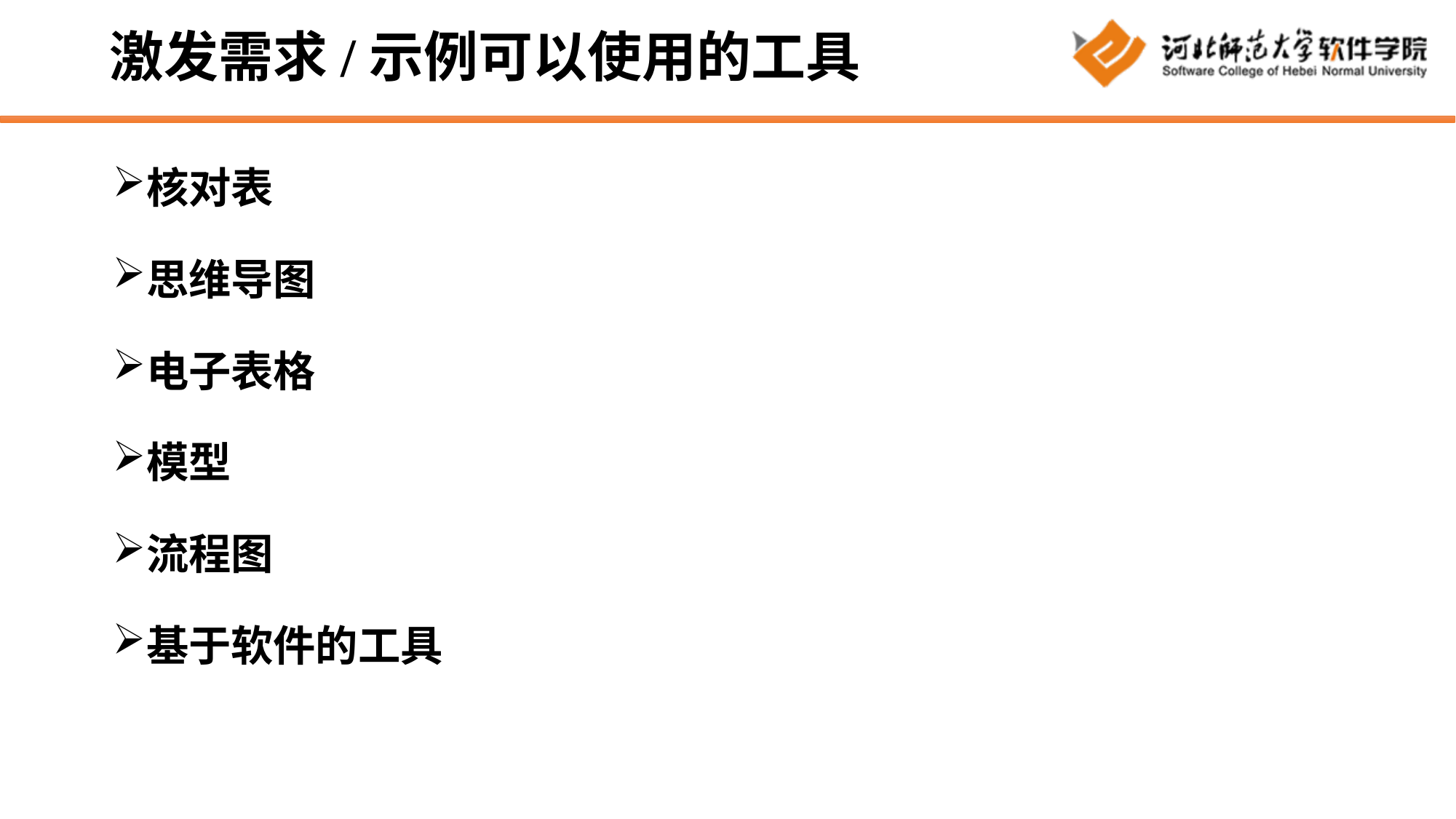

# 激发需求/示例可以使用的工具
核对表
思维导图
电子表格
模型
流程图
基于软件的工具